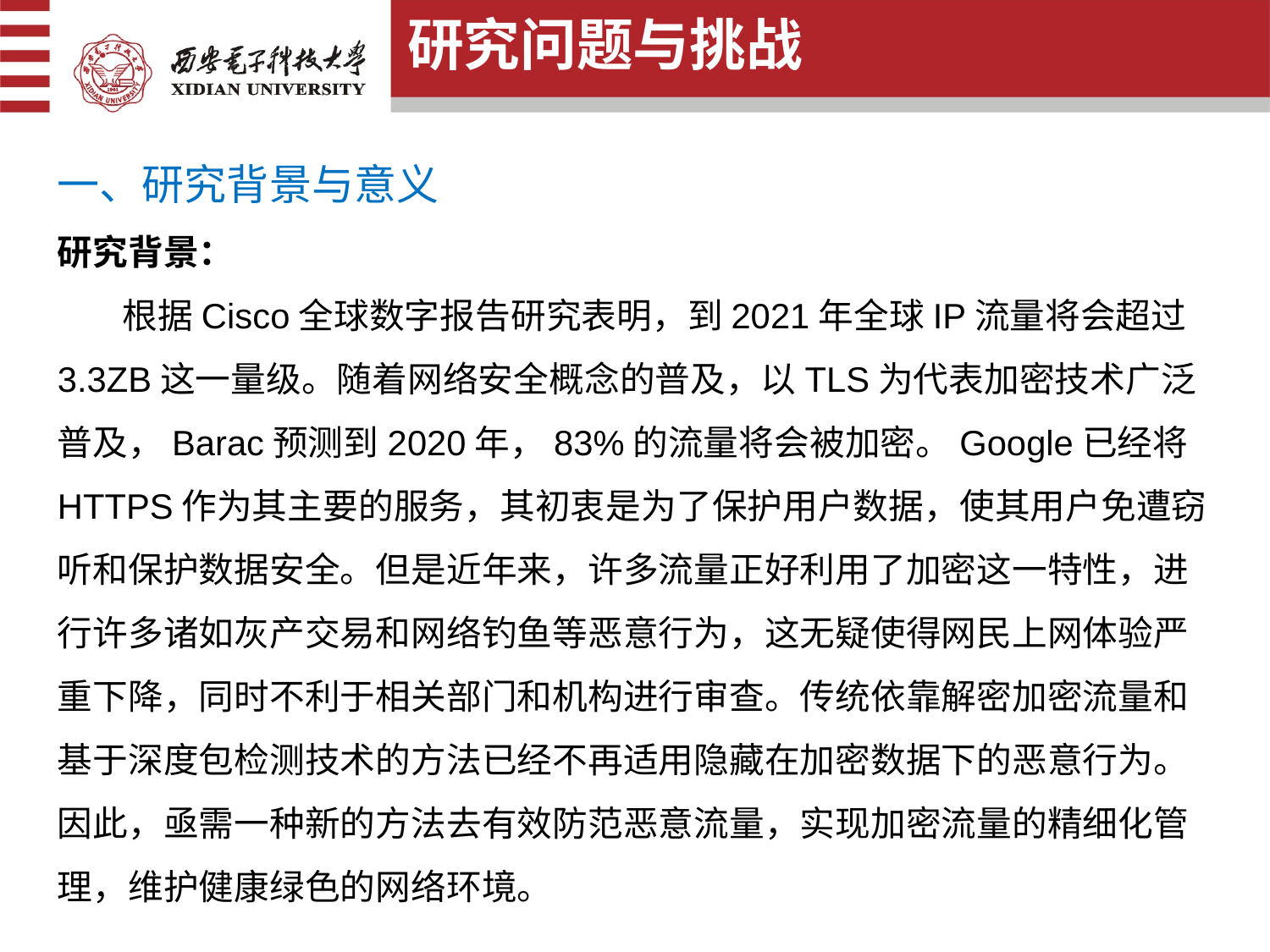

研究问题与挑战
一、研究背景与意义
研究背景：
       根据Cisco全球数字报告研究表明，到2021年全球IP流量将会超过3.3ZB这一量级。随着网络安全概念的普及，以TLS为代表加密技术广泛普及，Barac预测到2020年，83%的流量将会被加密。Google已经将HTTPS作为其主要的服务，其初衷是为了保护用户数据，使其用户免遭窃听和保护数据安全。但是近年来，许多流量正好利用了加密这一特性，进行许多诸如灰产交易和网络钓鱼等恶意行为，这无疑使得网民上网体验严重下降，同时不利于相关部门和机构进行审查。传统依靠解密加密流量和基于深度包检测技术的方法已经不再适用隐藏在加密数据下的恶意行为。因此，亟需一种新的方法去有效防范恶意流量，实现加密流量的精细化管理，维护健康绿色的网络环境。